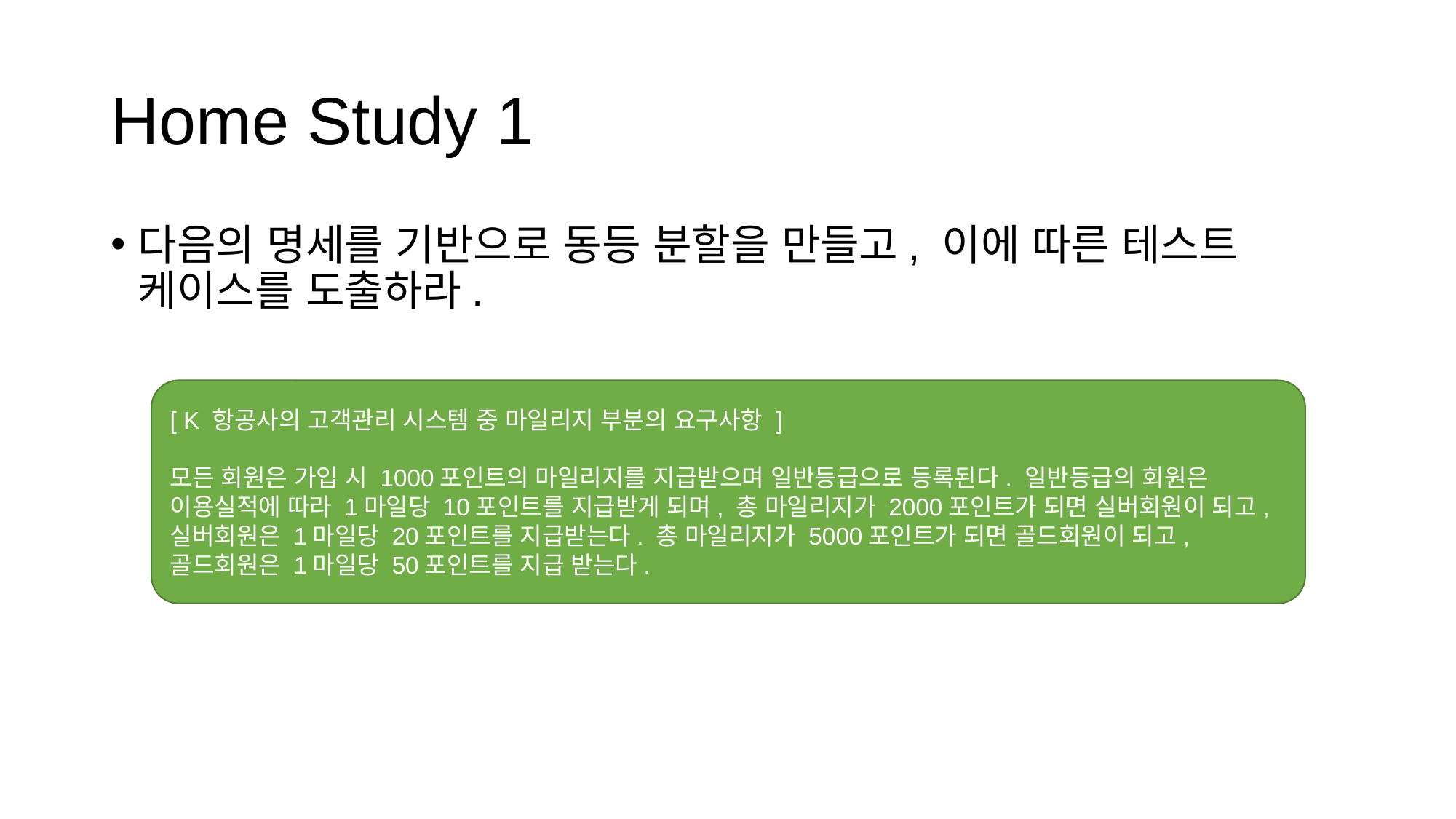

# Home Study 1
다음의 명세를 기반으로 동등 분할을 만들고, 이에 따른 테스트 케이스를 도출하라.
[ K 항공사의 고객관리 시스템 중 마일리지 부분의 요구사항 ]

모든 회원은 가입 시 1000포인트의 마일리지를 지급받으며 일반등급으로 등록된다. 일반등급의 회원은 이용실적에 따라 1마일당 10포인트를 지급받게 되며, 총 마일리지가 2000포인트가 되면 실버회원이 되고, 실버회원은 1마일당 20포인트를 지급받는다. 총 마일리지가 5000포인트가 되면 골드회원이 되고, 골드회원은 1마일당 50포인트를 지급 받는다.